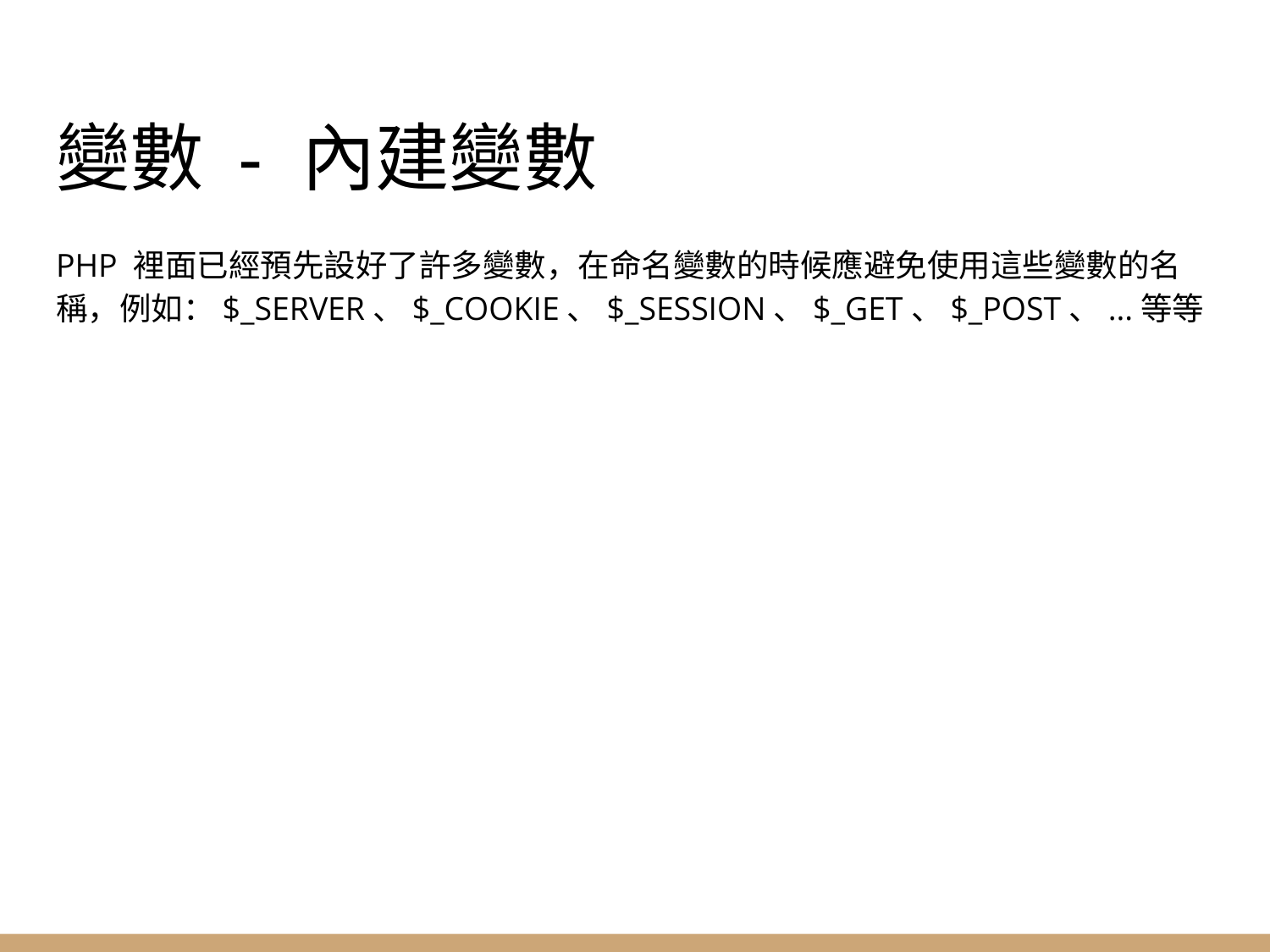

# 變數 - 內建變數
PHP 裡面已經預先設好了許多變數，在命名變數的時候應避免使用這些變數的名稱，例如：$_SERVER、$_COOKIE、$_SESSION、$_GET、$_POST、...等等